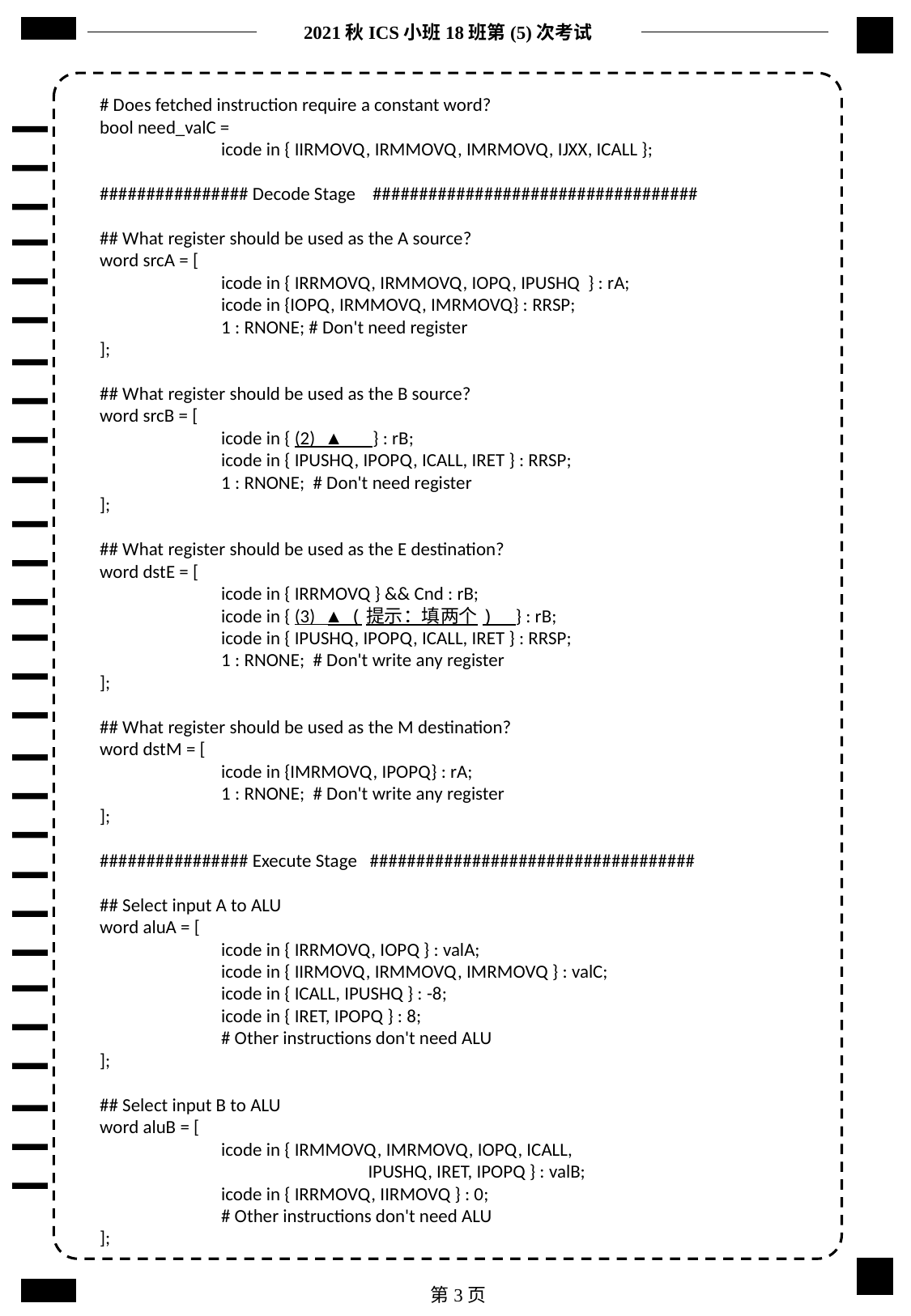

2021秋ICS小班18班第(5)次考试

# Does fetched instruction require a constant word?
bool need_valC =
	icode in { IIRMOVQ, IRMMOVQ, IMRMOVQ, IJXX, ICALL };

################ Decode Stage    ###################################

## What register should be used as the A source?
word srcA = [
	icode in { IRRMOVQ, IRMMOVQ, IOPQ, IPUSHQ  } : rA;
	icode in {IOPQ, IRMMOVQ, IMRMOVQ} : RRSP;
	1 : RNONE; # Don't need register
];

## What register should be used as the B source?
word srcB = [
	icode in { (2)   ▲   } : rB;
	icode in { IPUSHQ, IPOPQ, ICALL, IRET } : RRSP;
	1 : RNONE;  # Don't need register
];

## What register should be used as the E destination?
word dstE = [
	icode in { IRRMOVQ } && Cnd : rB;
	icode in { (3)   ▲ (提示：填两个)  } : rB;
	icode in { IPUSHQ, IPOPQ, ICALL, IRET } : RRSP;
	1 : RNONE;  # Don't write any register
];

## What register should be used as the M destination?
word dstM = [
	icode in {IMRMOVQ, IPOPQ} : rA;
	1 : RNONE;  # Don't write any register
];

################ Execute Stage   ###################################

## Select input A to ALU
word aluA = [
	icode in { IRRMOVQ, IOPQ } : valA;
	icode in { IIRMOVQ, IRMMOVQ, IMRMOVQ } : valC;
	icode in { ICALL, IPUSHQ } : -8;
	icode in { IRET, IPOPQ } : 8;
	# Other instructions don't need ALU
];

## Select input B to ALU
word aluB = [
	icode in { IRMMOVQ, IMRMOVQ, IOPQ, ICALL,
		      IPUSHQ, IRET, IPOPQ } : valB;
	icode in { IRRMOVQ, IIRMOVQ } : 0;
	# Other instructions don't need ALU
];

第3页